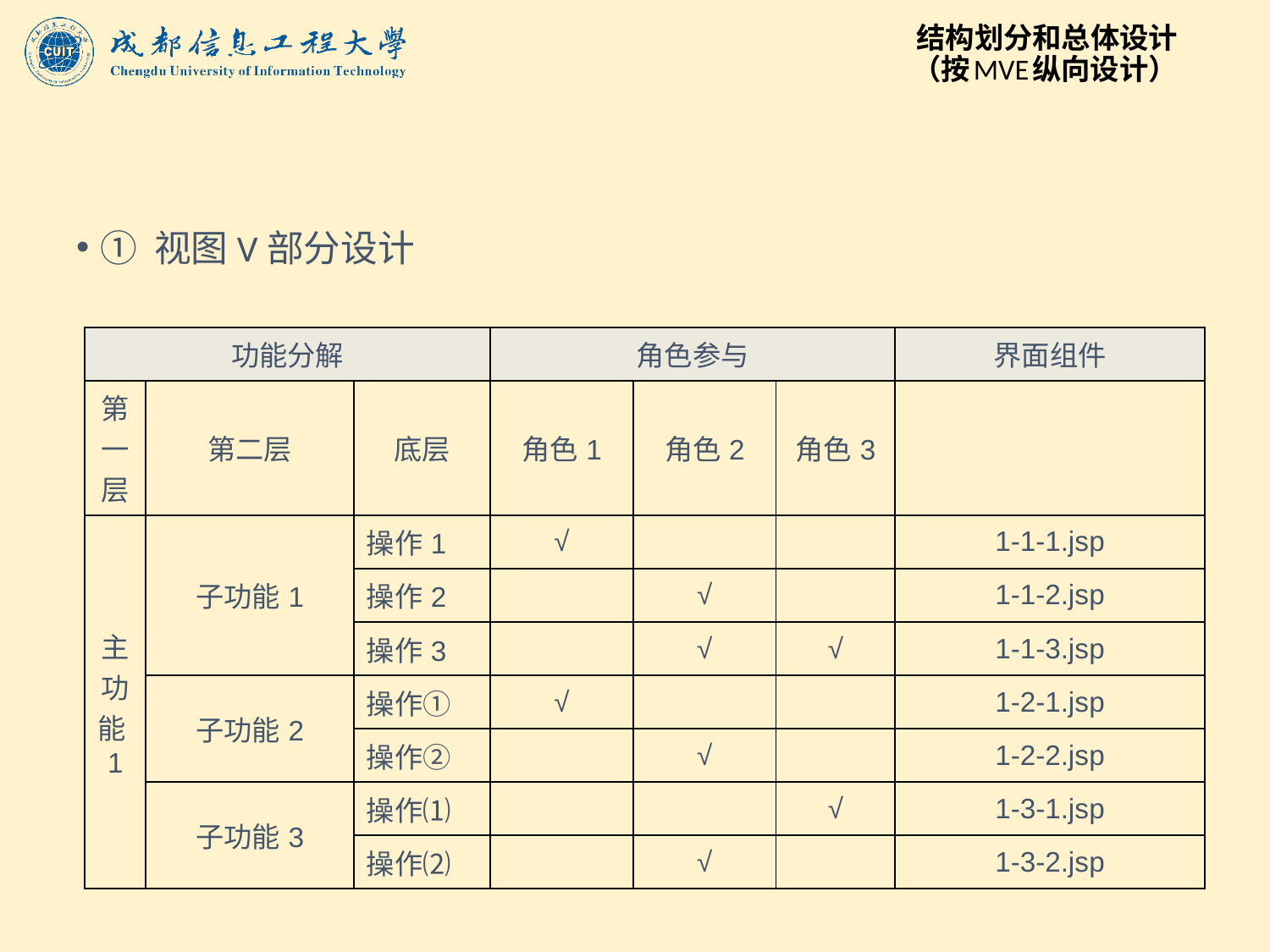

# 结构划分和总体设计 （按MVE纵向设计）
① 视图V部分设计

| 功能分解 |  |  | 角色参与 |  |  | 界面组件 |
| --- | --- | --- | --- | --- | --- | --- |
| 第一层 | 第二层 | 底层 | 角色1 | 角色2 | 角色3 |  |
| 主功能1 | 子功能1 | 操作1 | √ |  |  | 1-1-1.jsp |
|  |  | 操作2 |  | √ |  | 1-1-2.jsp |
|  |  | 操作3 |  | √ | √ | 1-1-3.jsp |
|  | 子功能2 | 操作① | √ |  |  | 1-2-1.jsp |
|  |  | 操作② |  | √ |  | 1-2-2.jsp |
|  | 子功能3 | 操作⑴ |  |  | √ | 1-3-1.jsp |
|  |  | 操作⑵ |  | √ |  | 1-3-2.jsp |